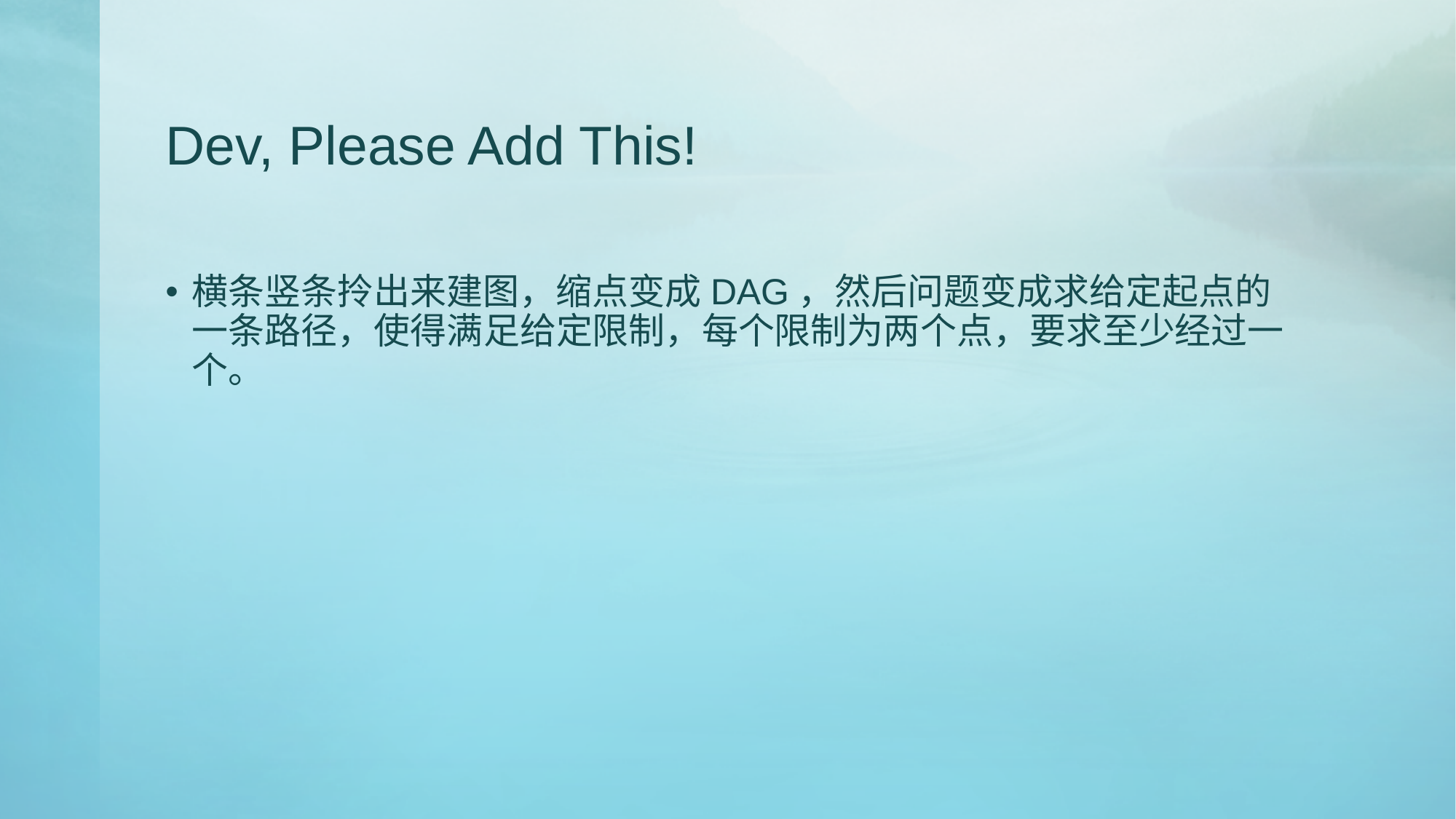

# Dev, Please Add This!

横条竖条拎出来建图，缩点变成DAG，然后问题变成求给定起点的一条路径，使得满足给定限制，每个限制为两个点，要求至少经过一个。